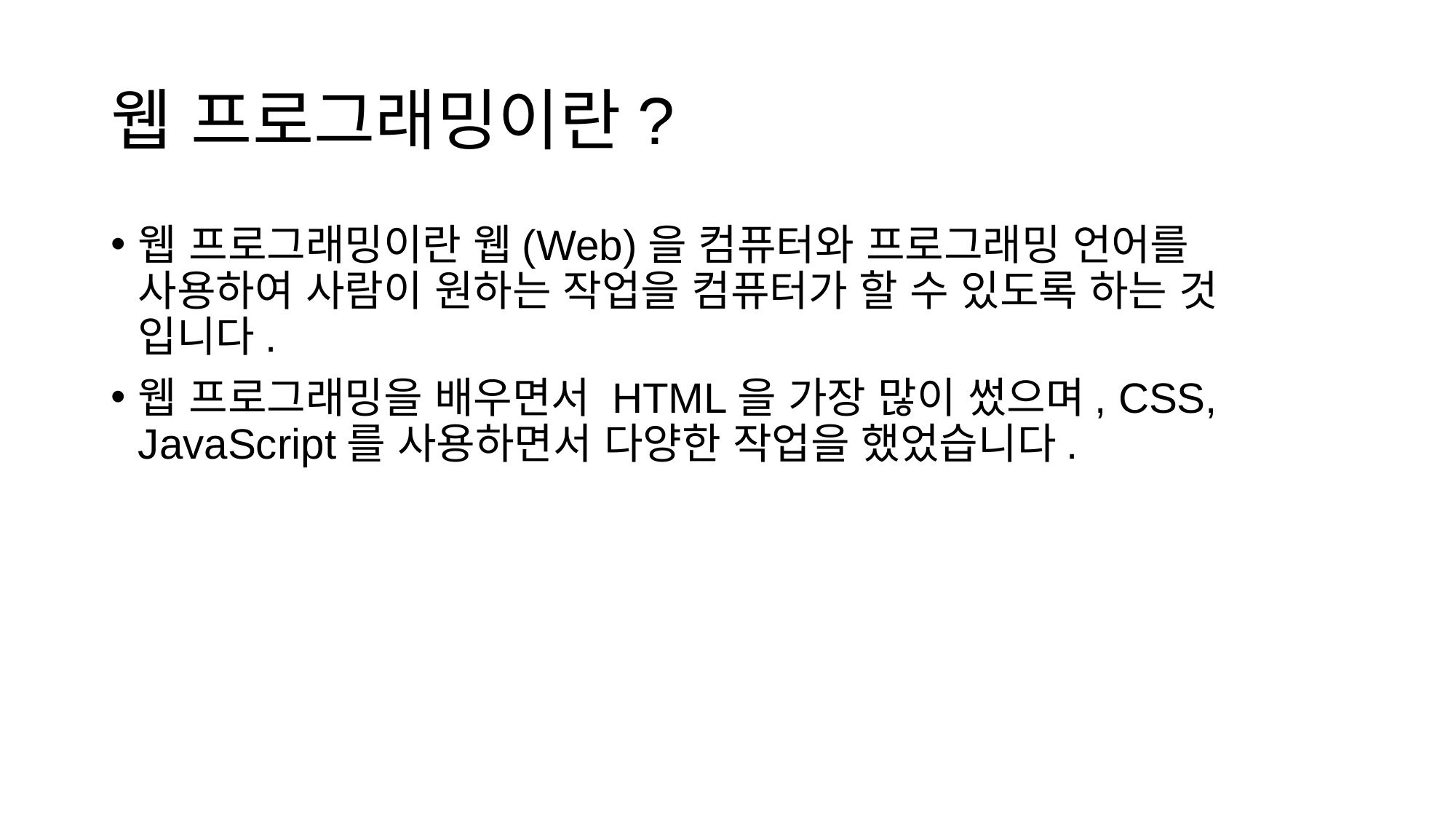

# 웹 프로그래밍이란?
웹 프로그래밍이란 웹(Web)을 컴퓨터와 프로그래밍 언어를 사용하여 사람이 원하는 작업을 컴퓨터가 할 수 있도록 하는 것 입니다.
웹 프로그래밍을 배우면서 HTML을 가장 많이 썼으며, CSS, JavaScript를 사용하면서 다양한 작업을 했었습니다.